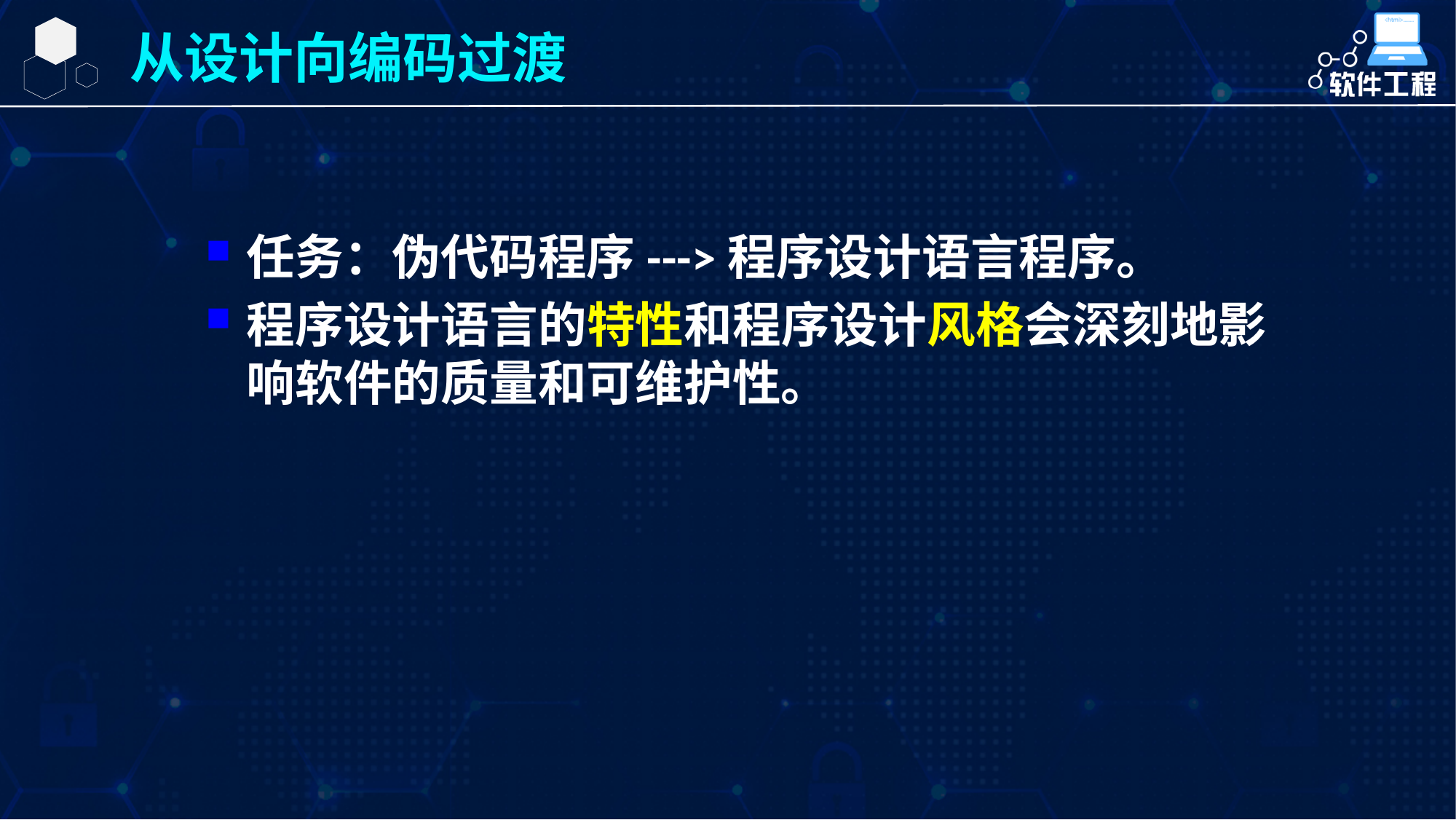

从设计向编码过渡
任务：伪代码程序--->程序设计语言程序。
程序设计语言的特性和程序设计风格会深刻地影响软件的质量和可维护性。